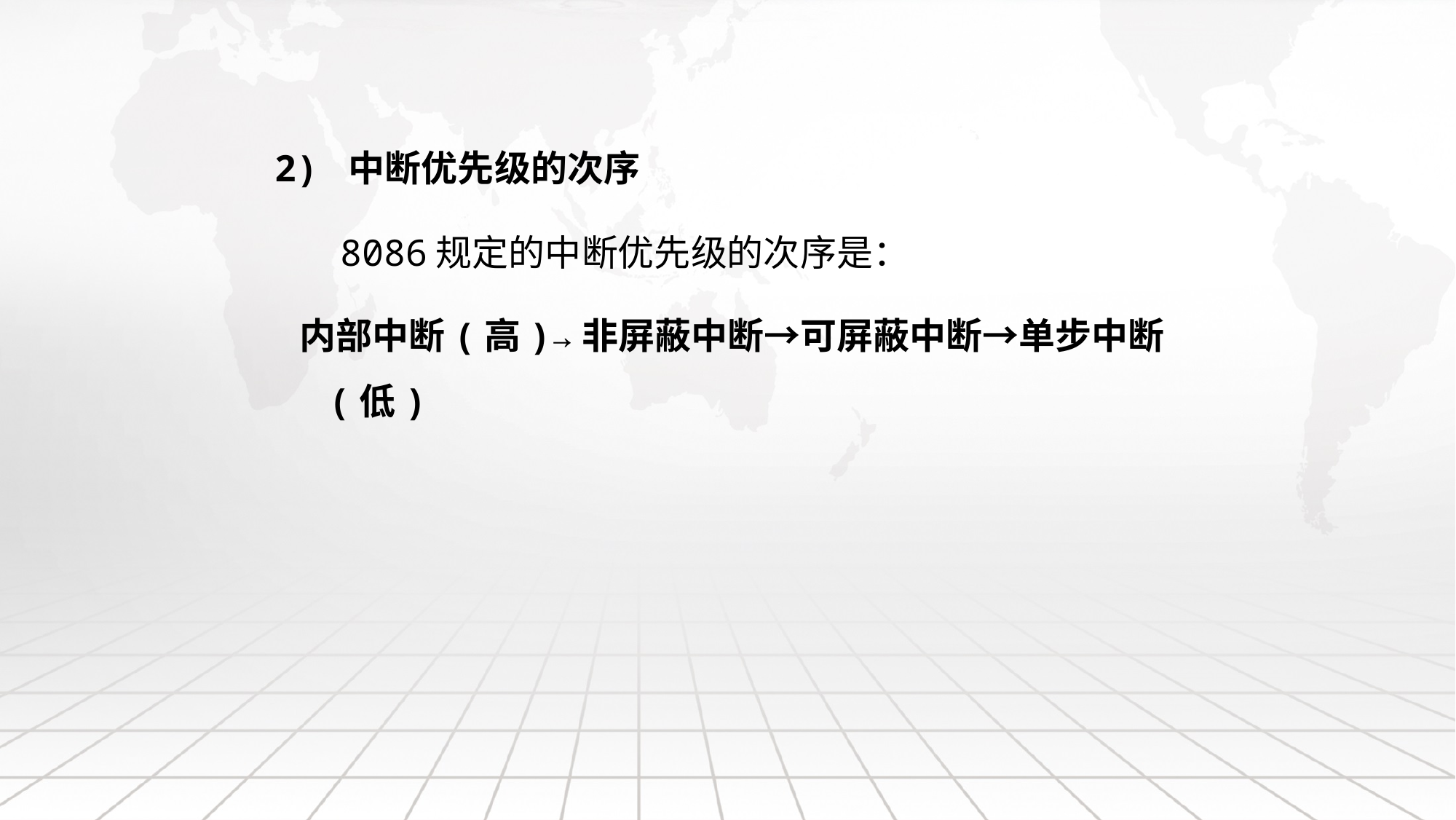

2) 中断优先级的次序
   8086规定的中断优先级的次序是：
  内部中断(高)→非屏蔽中断→可屏蔽中断→单步中断(低)